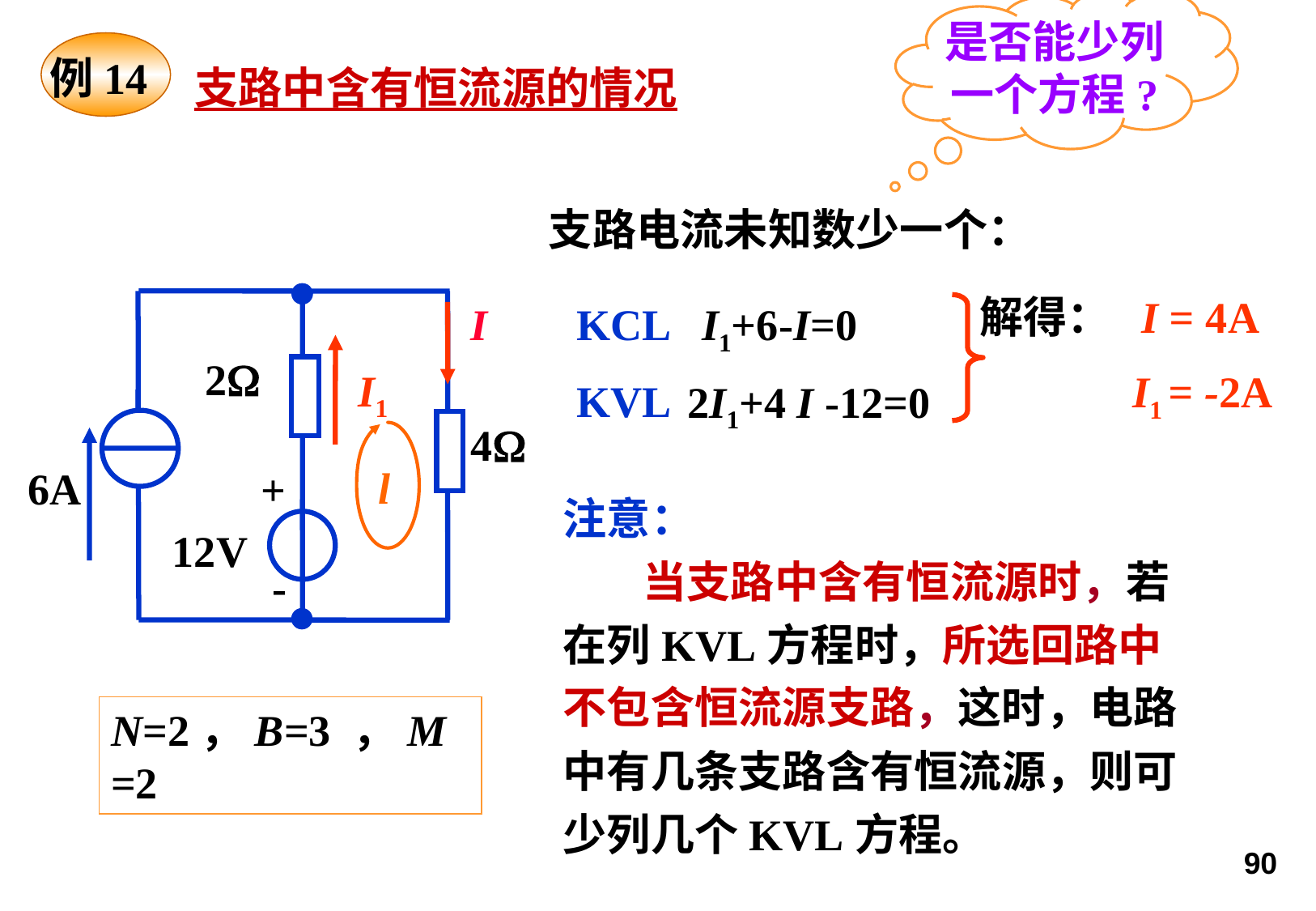

是否能少列
一个方程?
支路中含有恒流源的情况

例14
支路电流未知数少一个：
解得：  I = 4A
              I1 = -2A

I
KCL
I1+6-I=0

I1
2Ω

KVL
2I1+4 I -12=0

4Ω

l
6A
+
注意：
       当支路中含有恒流源时，若在列KVL方程时，所选回路中不包含恒流源支路，这时，电路中有几条支路含有恒流源，则可少列几个KVL方程。

12V
-

N=2，B=3 ，M=2